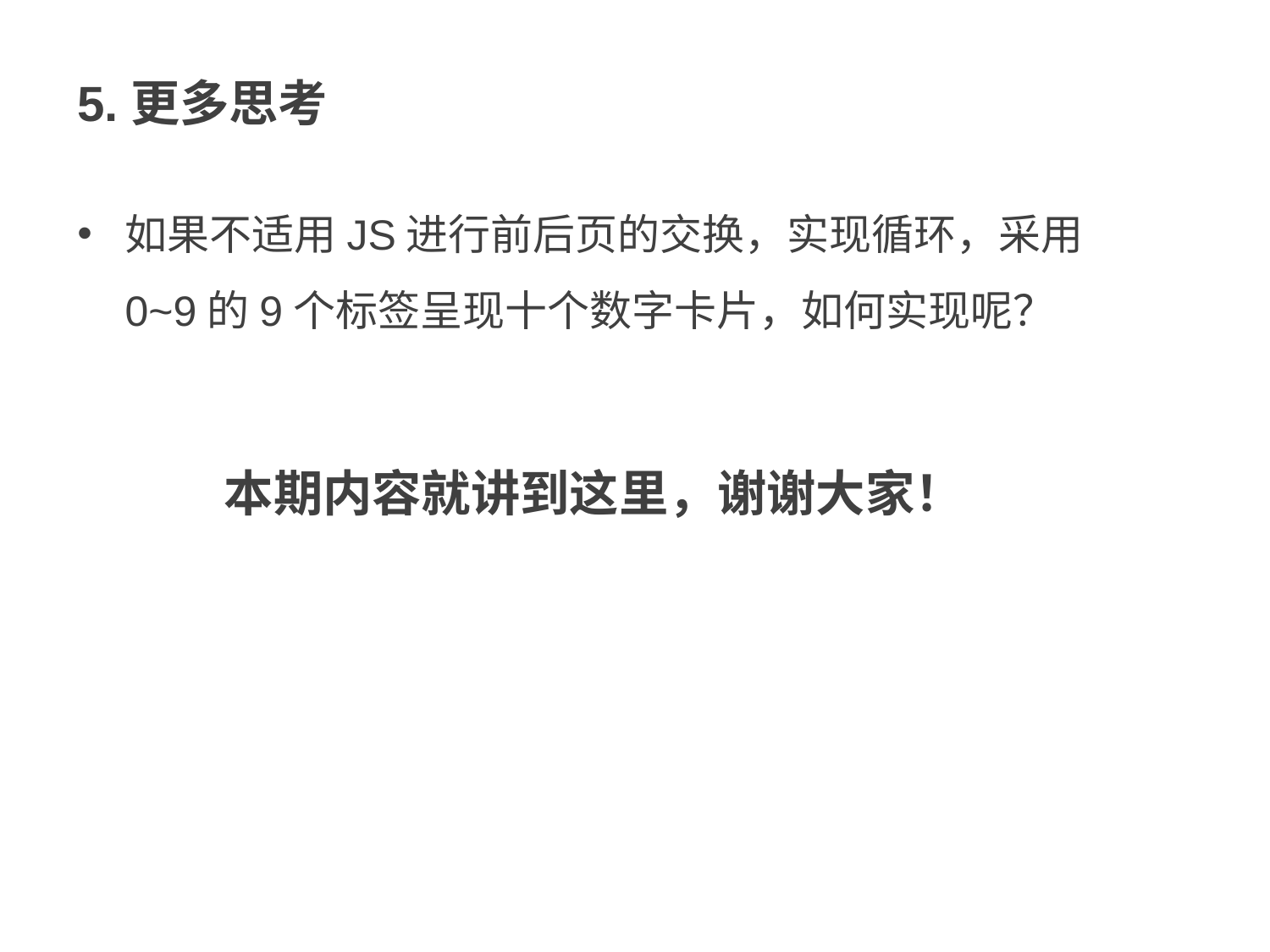

5.更多思考
如果不适用JS进行前后页的交换，实现循环，采用0~9的9个标签呈现十个数字卡片，如何实现呢？
	本期内容就讲到这里，谢谢大家！